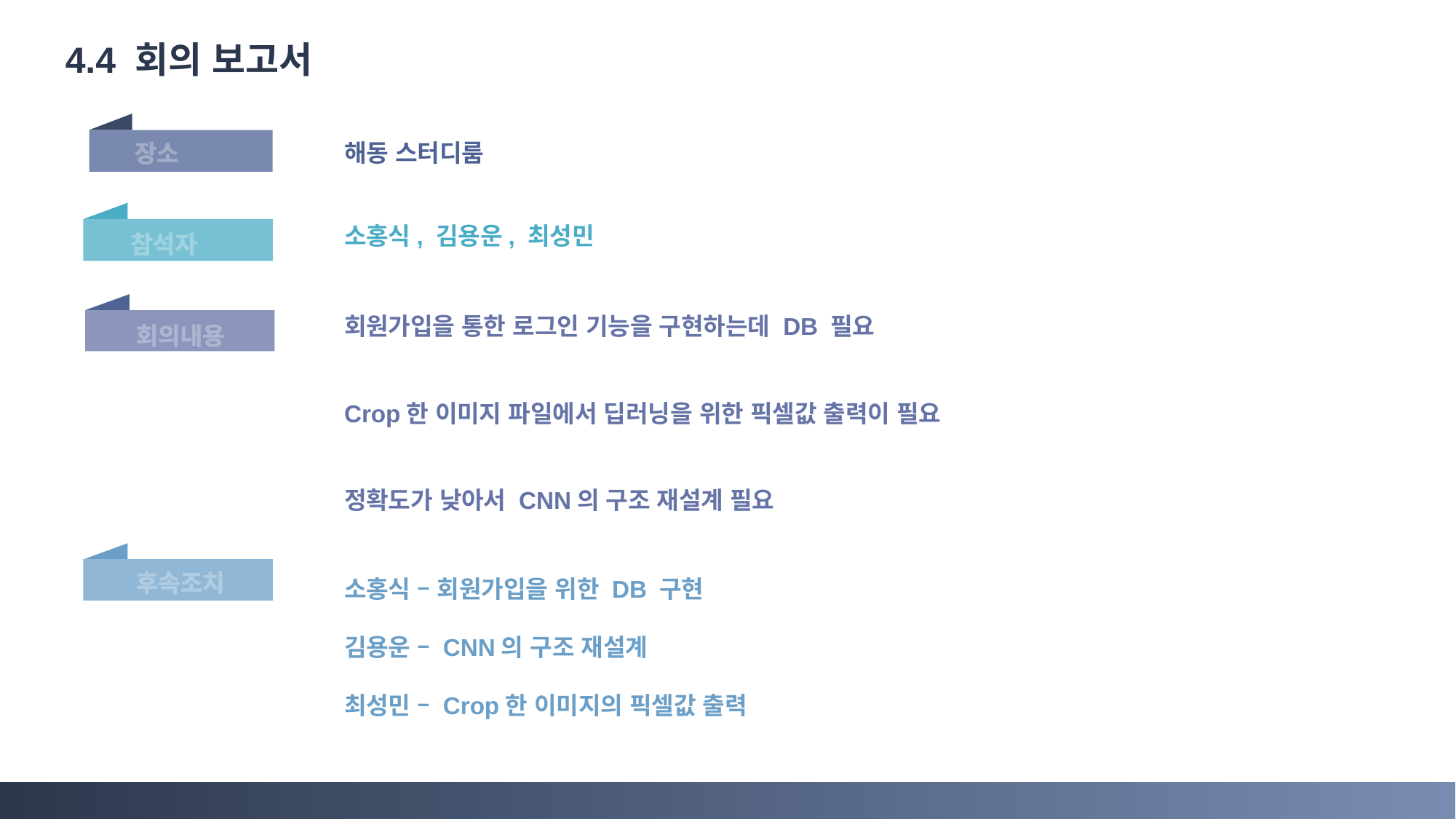

4.4 회의 보고서

장소
해동 스터디룸

참석자
소홍식, 김용운, 최성민

회의내용
회원가입을 통한 로그인 기능을 구현하는데 DB 필요

Crop한 이미지 파일에서 딥러닝을 위한 픽셀값 출력이 필요

정확도가 낮아서 CNN의 구조 재설계 필요

후속조치
소홍식 – 회원가입을 위한 DB 구현

김용운 – CNN의 구조 재설계

최성민 – Crop한 이미지의 픽셀값 출력